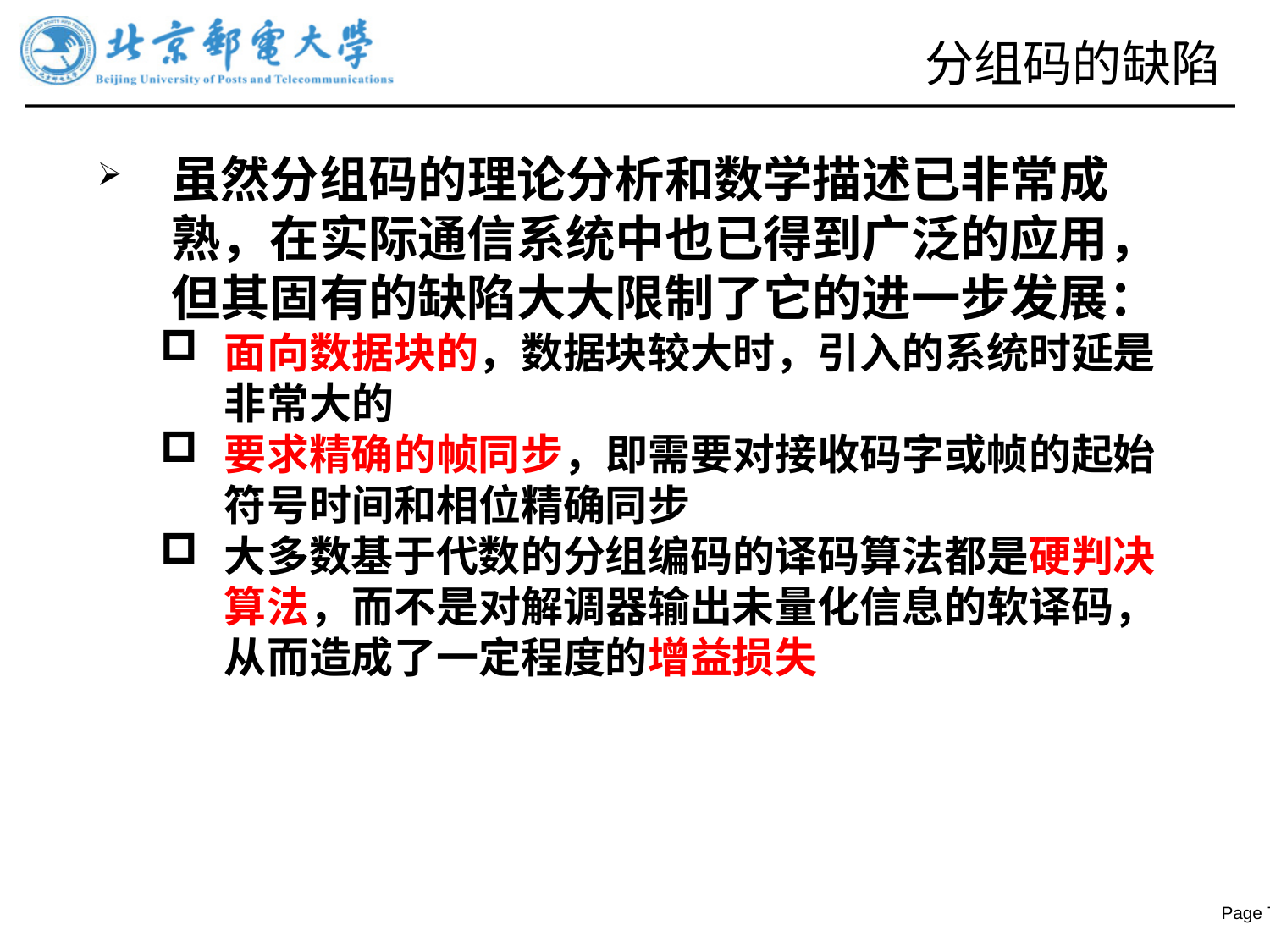

# 分组码的缺陷
虽然分组码的理论分析和数学描述已非常成熟，在实际通信系统中也已得到广泛的应用，但其固有的缺陷大大限制了它的进一步发展：
面向数据块的，数据块较大时，引入的系统时延是非常大的
要求精确的帧同步，即需要对接收码字或帧的起始符号时间和相位精确同步
大多数基于代数的分组编码的译码算法都是硬判决算法，而不是对解调器输出未量化信息的软译码，从而造成了一定程度的增益损失